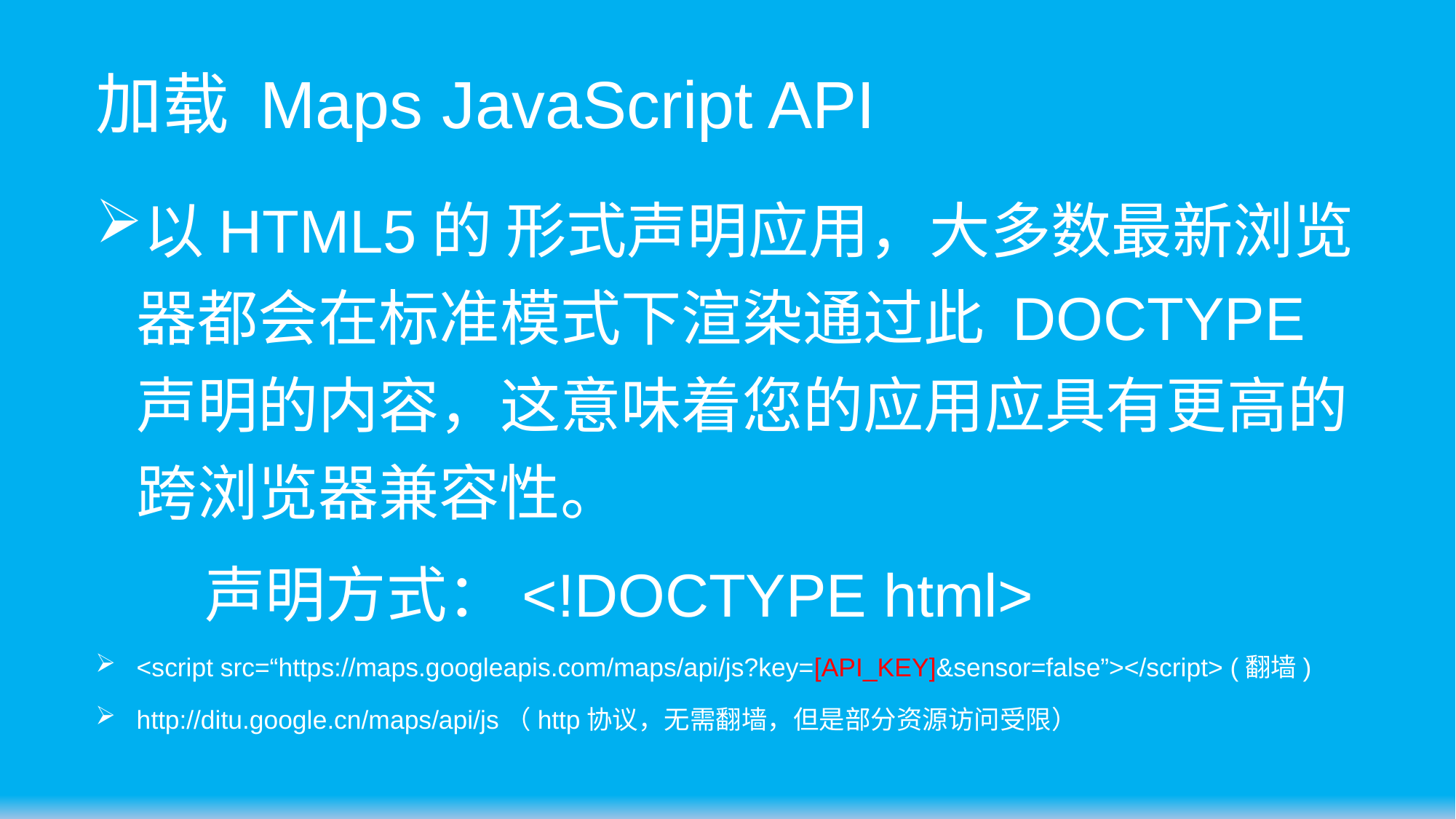

# 加载 Maps JavaScript API
以HTML5的 形式声明应用，大多数最新浏览器都会在标准模式下渲染通过此 DOCTYPE 声明的内容，这意味着您的应用应具有更高的跨浏览器兼容性。
	声明方式：<!DOCTYPE html>
<script src=“https://maps.googleapis.com/maps/api/js?key=[API_KEY]&sensor=false”></script> (翻墙)
http://ditu.google.cn/maps/api/js（http协议，无需翻墙，但是部分资源访问受限）